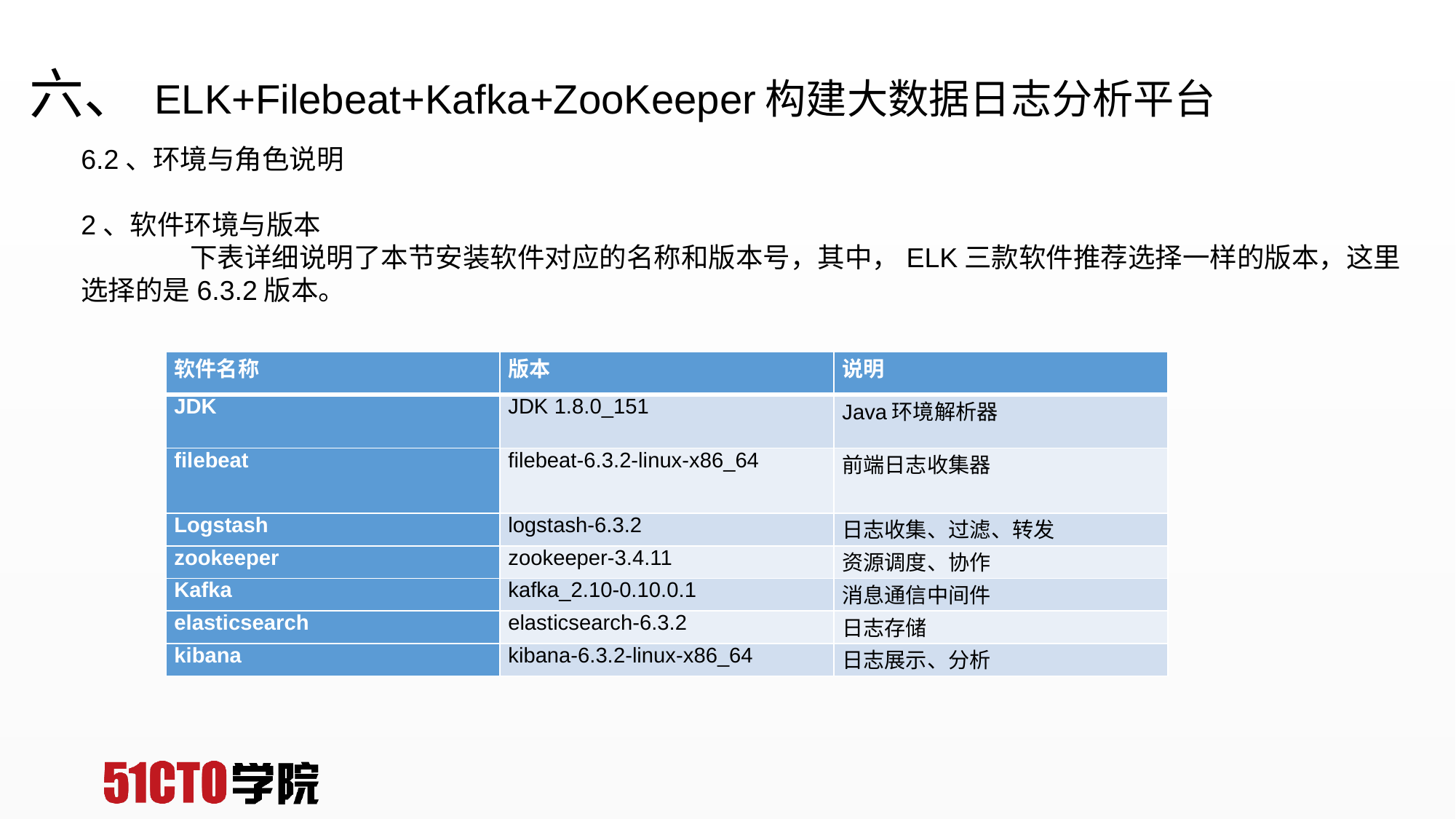

# 六、ELK+Filebeat+Kafka+ZooKeeper构建大数据日志分析平台
6.2、环境与角色说明

2、软件环境与版本
	下表详细说明了本节安装软件对应的名称和版本号，其中，ELK三款软件推荐选择一样的版本，这里选择的是6.3.2版本。

| 软件名称 | 版本 | 说明 |
| --- | --- | --- |
| JDK | JDK 1.8.0\_151 | Java环境解析器 |
| filebeat | filebeat-6.3.2-linux-x86\_64 | 前端日志收集器 |
| Logstash | logstash-6.3.2 | 日志收集、过滤、转发 |
| zookeeper | zookeeper-3.4.11 | 资源调度、协作 |
| Kafka | kafka\_2.10-0.10.0.1 | 消息通信中间件 |
| elasticsearch | elasticsearch-6.3.2 | 日志存储 |
| kibana | kibana-6.3.2-linux-x86\_64 | 日志展示、分析 |